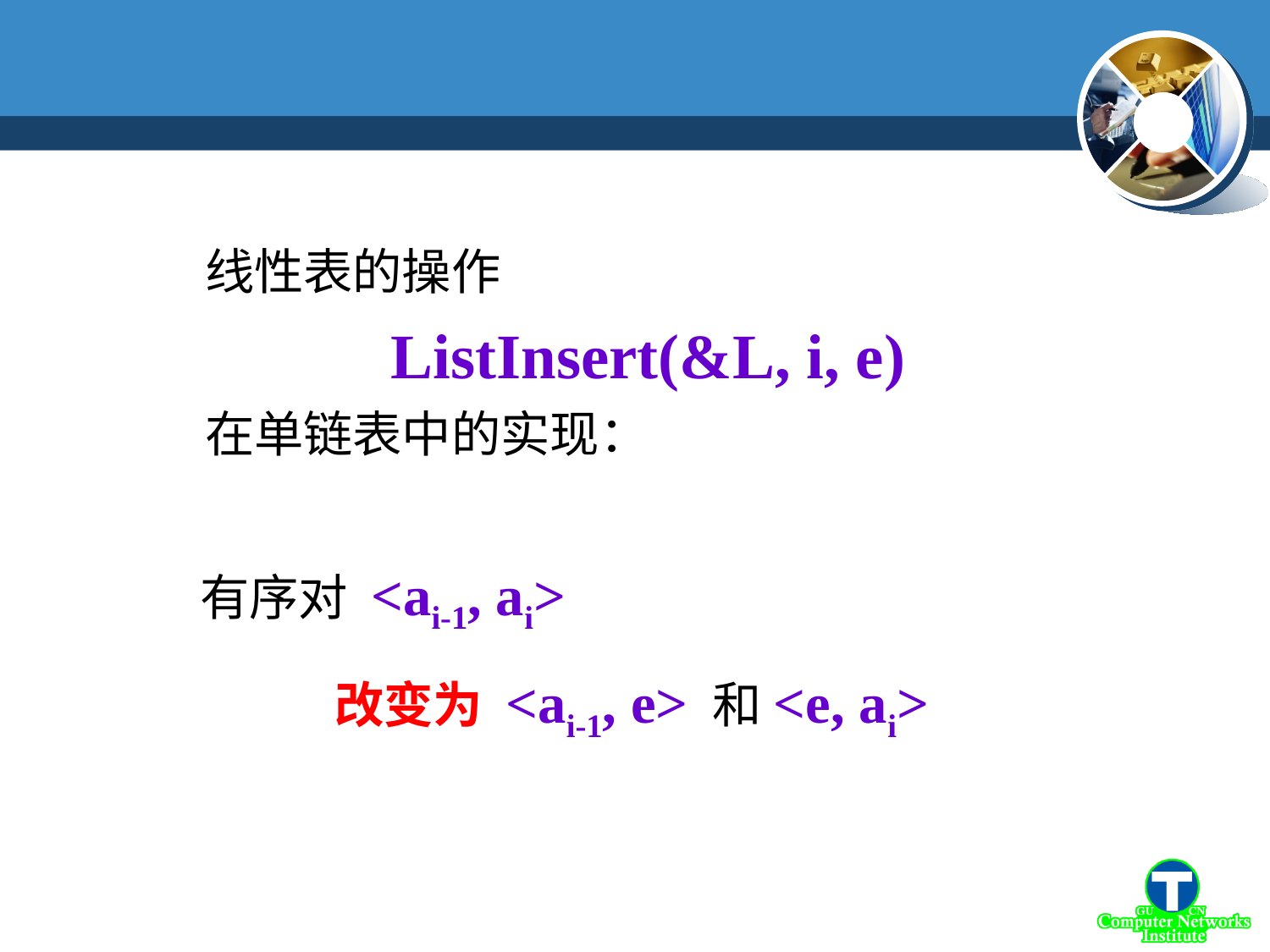

线性表的操作
                 ListInsert(&L, i, e)
 在单链表中的实现：
 有序对 <ai-1, ai>
             改变为 <ai-1, e> 和<e, ai>